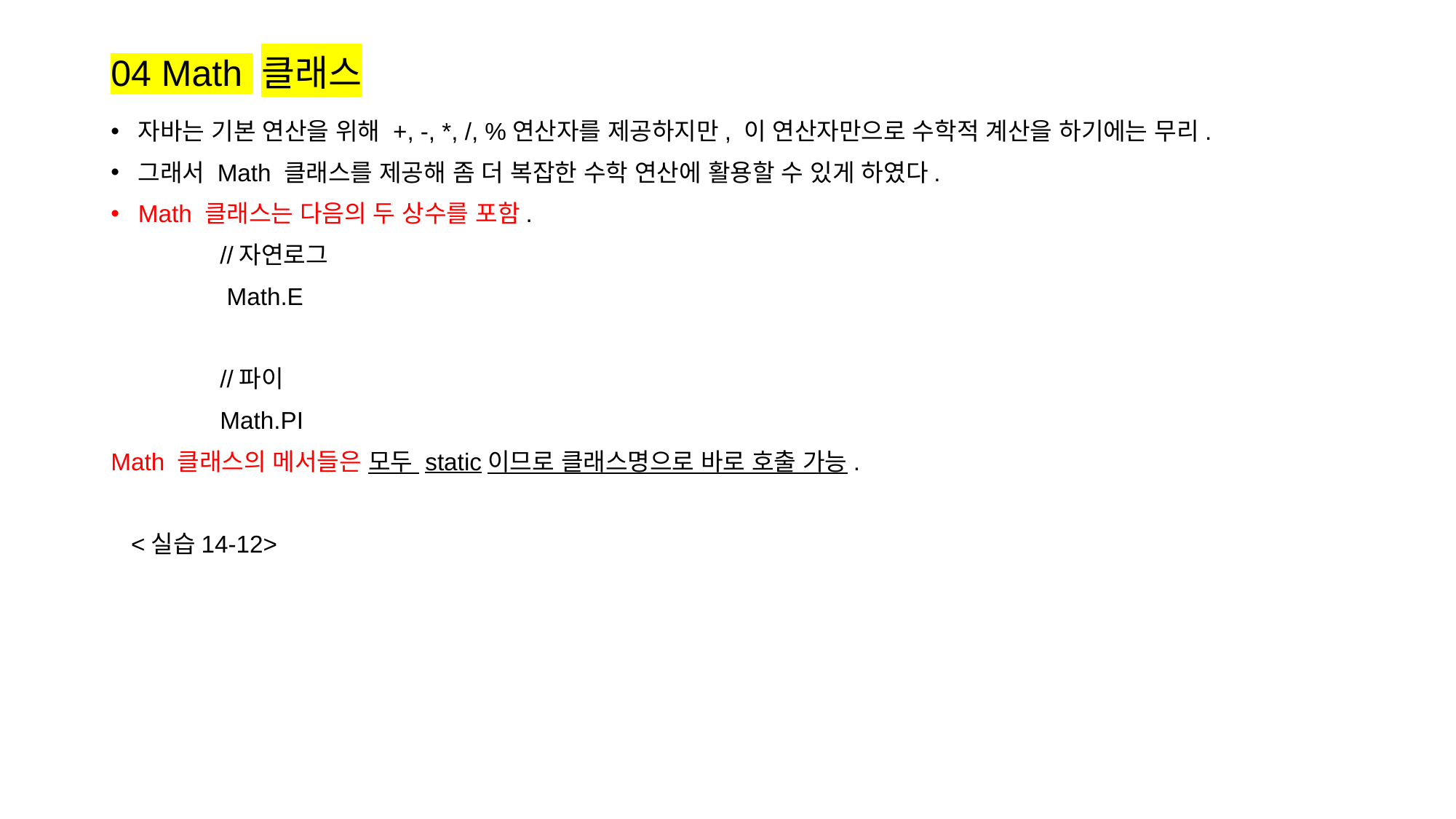

# 04 Math 클래스
자바는 기본 연산을 위해 +, -, *, /, %연산자를 제공하지만, 이 연산자만으로 수학적 계산을 하기에는 무리.
그래서 Math 클래스를 제공해 좀 더 복잡한 수학 연산에 활용할 수 있게 하였다.
Math 클래스는 다음의 두 상수를 포함.
	//자연로그
	 Math.E

	//파이
	Math.PI
Math 클래스의 메서들은 모두 static이므로 클래스명으로 바로 호출 가능.

   <실습14-12>